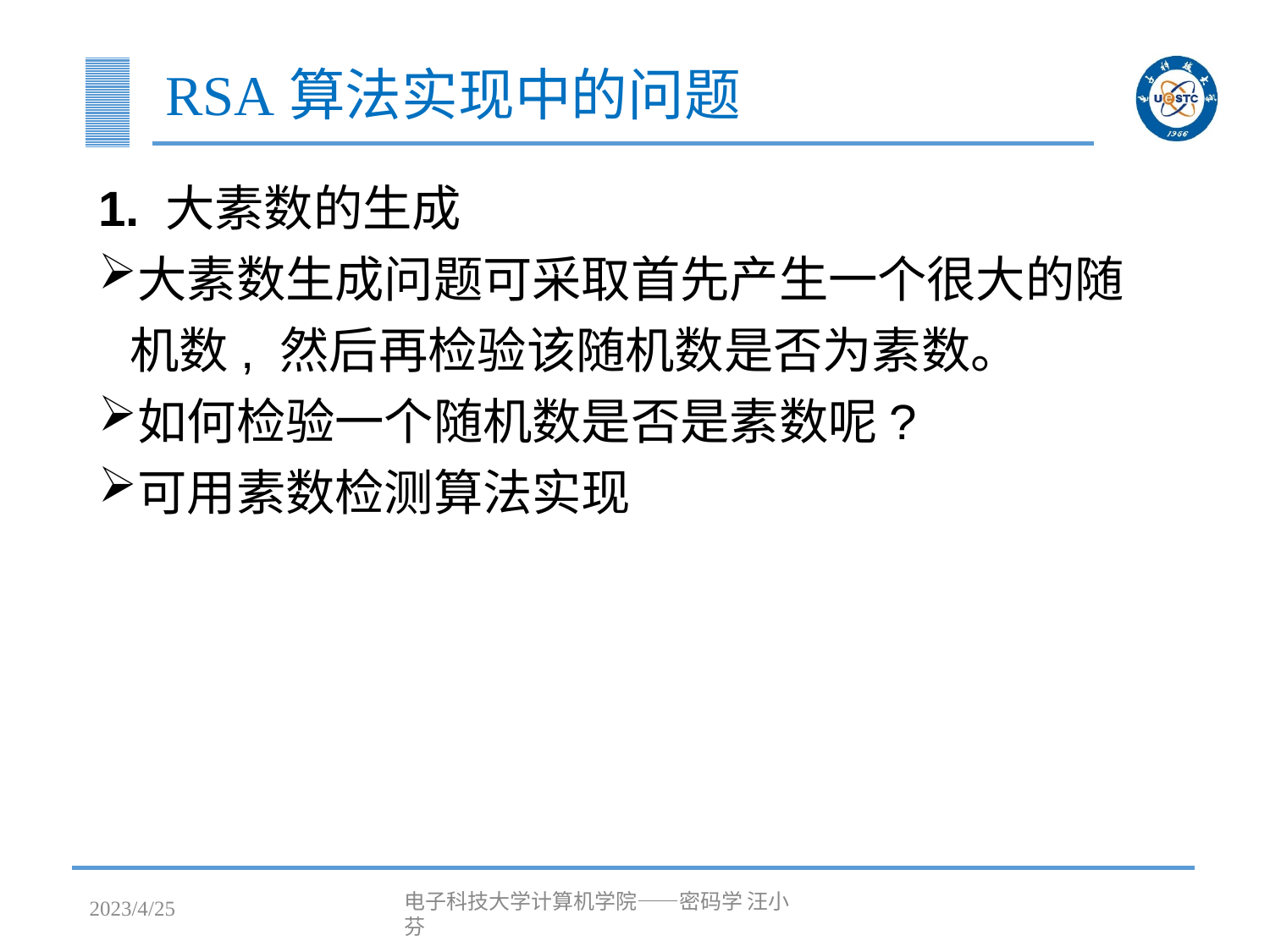

# RSA算法实现中的问题
1. 大素数的生成
大素数生成问题可采取首先产生一个很大的随机数, 然后再检验该随机数是否为素数。
如何检验一个随机数是否是素数呢?
可用素数检测算法实现

2023/4/25
电子科技大学计算机学院——密码学 汪小芬